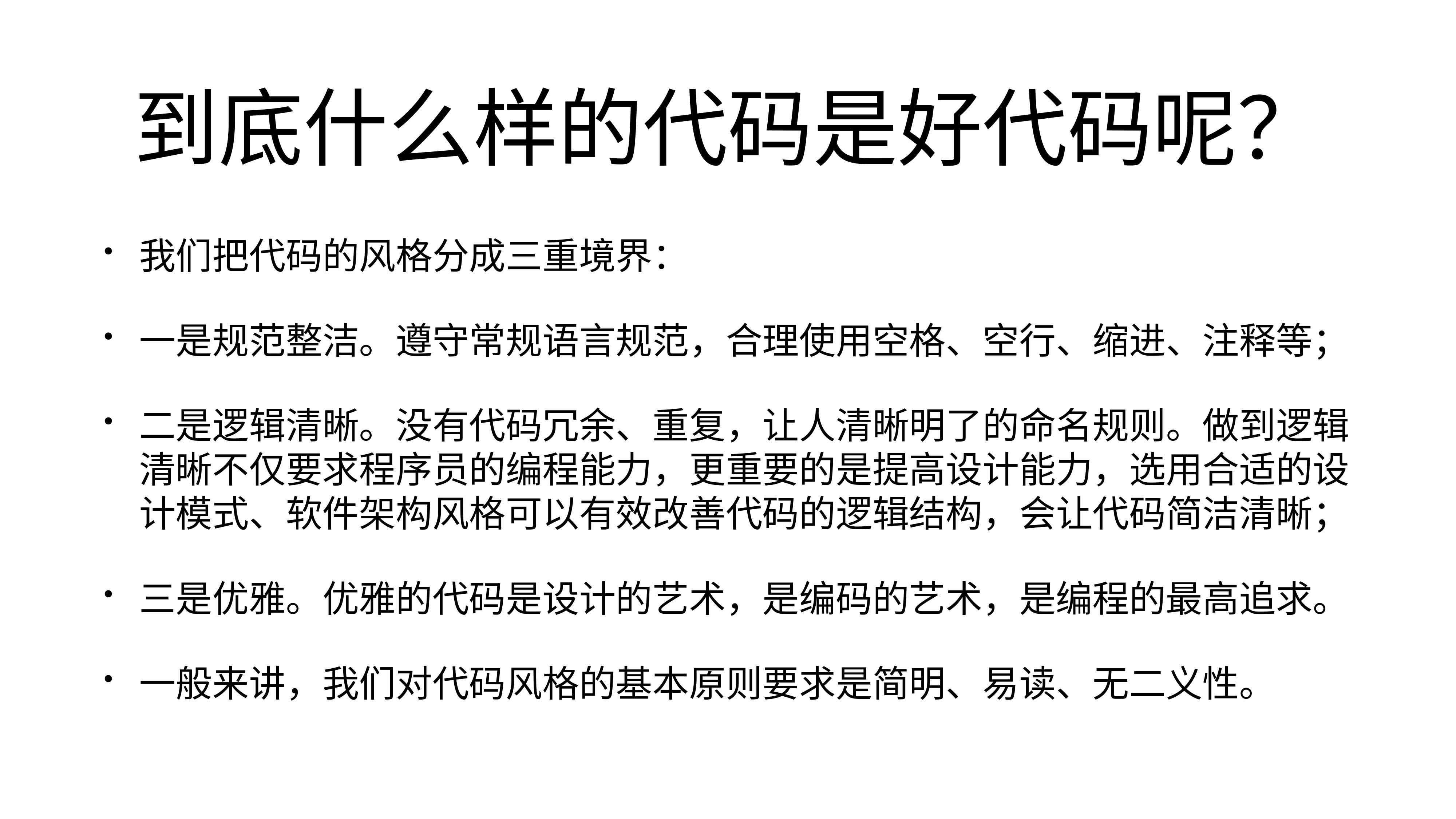

# 到底什么样的代码是好代码呢？
我们把代码的风格分成三重境界：
一是规范整洁。遵守常规语言规范，合理使用空格、空行、缩进、注释等；
二是逻辑清晰。没有代码冗余、重复，让人清晰明了的命名规则。做到逻辑清晰不仅要求程序员的编程能力，更重要的是提高设计能力，选用合适的设计模式、软件架构风格可以有效改善代码的逻辑结构，会让代码简洁清晰；
三是优雅。优雅的代码是设计的艺术，是编码的艺术，是编程的最高追求。
一般来讲，我们对代码风格的基本原则要求是简明、易读、无二义性。